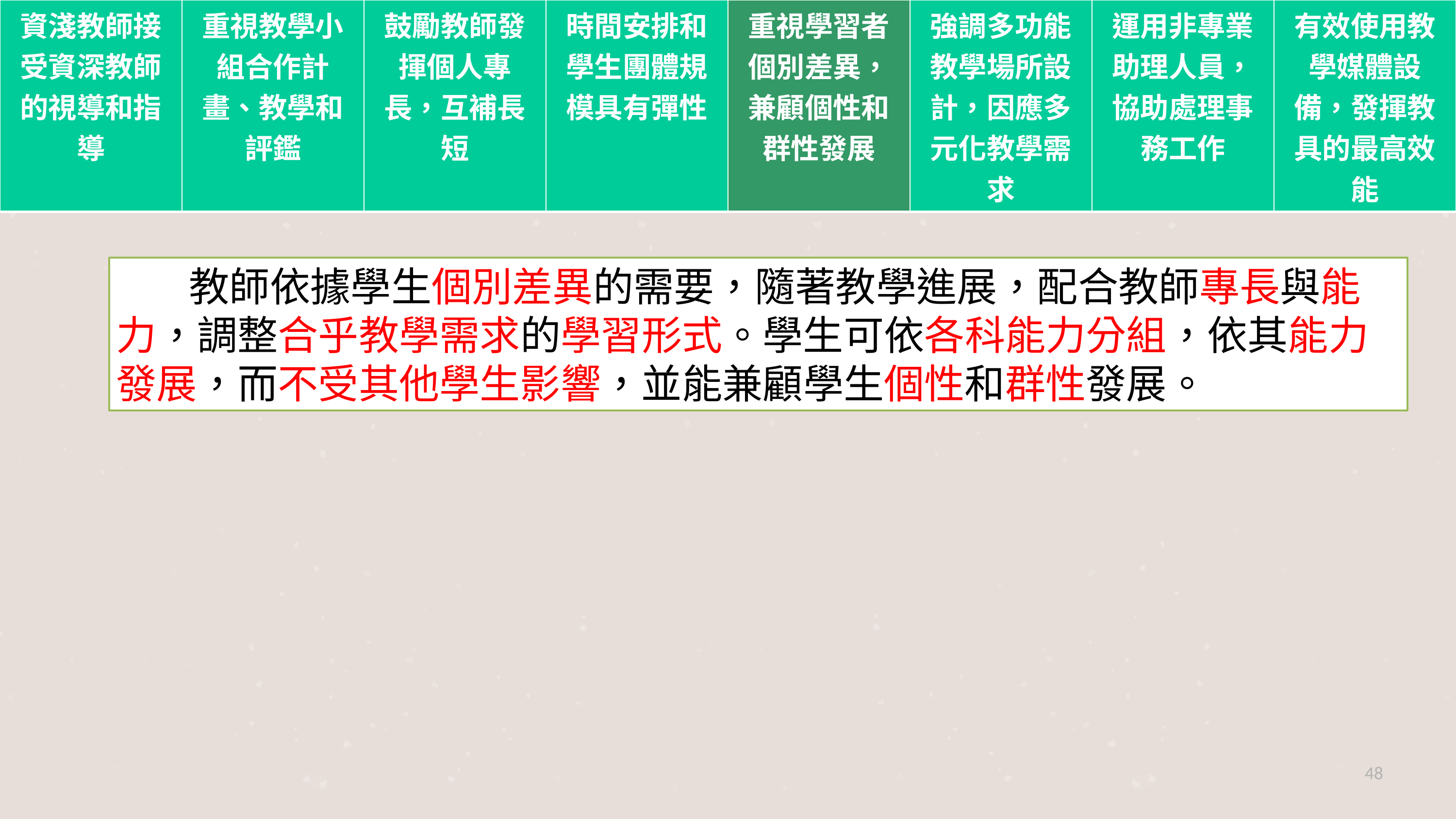

| 資淺教師接受資深教師的視導和指導 | 重視教學小組合作計畫、教學和評鑑 | 鼓勵教師發揮個人專長，互補長短 | 時間安排和學生團體規模具有彈性 | 重視學習者個別差異，兼顧個性和群性發展 | 強調多功能教學場所設計，因應多元化教學需求 | 運用非專業助理人員，協助處理事務工作 | 有效使用教學媒體設備，發揮教具的最高效能 |
| --- | --- | --- | --- | --- | --- | --- | --- |
	教師依據學生個別差異的需要，隨著教學進展，配合教師專長與能力，調整合乎教學需求的學習形式。學生可依各科能力分組，依其能力發展，而不受其他學生影響，並能兼顧學生個性和群性發展。
48